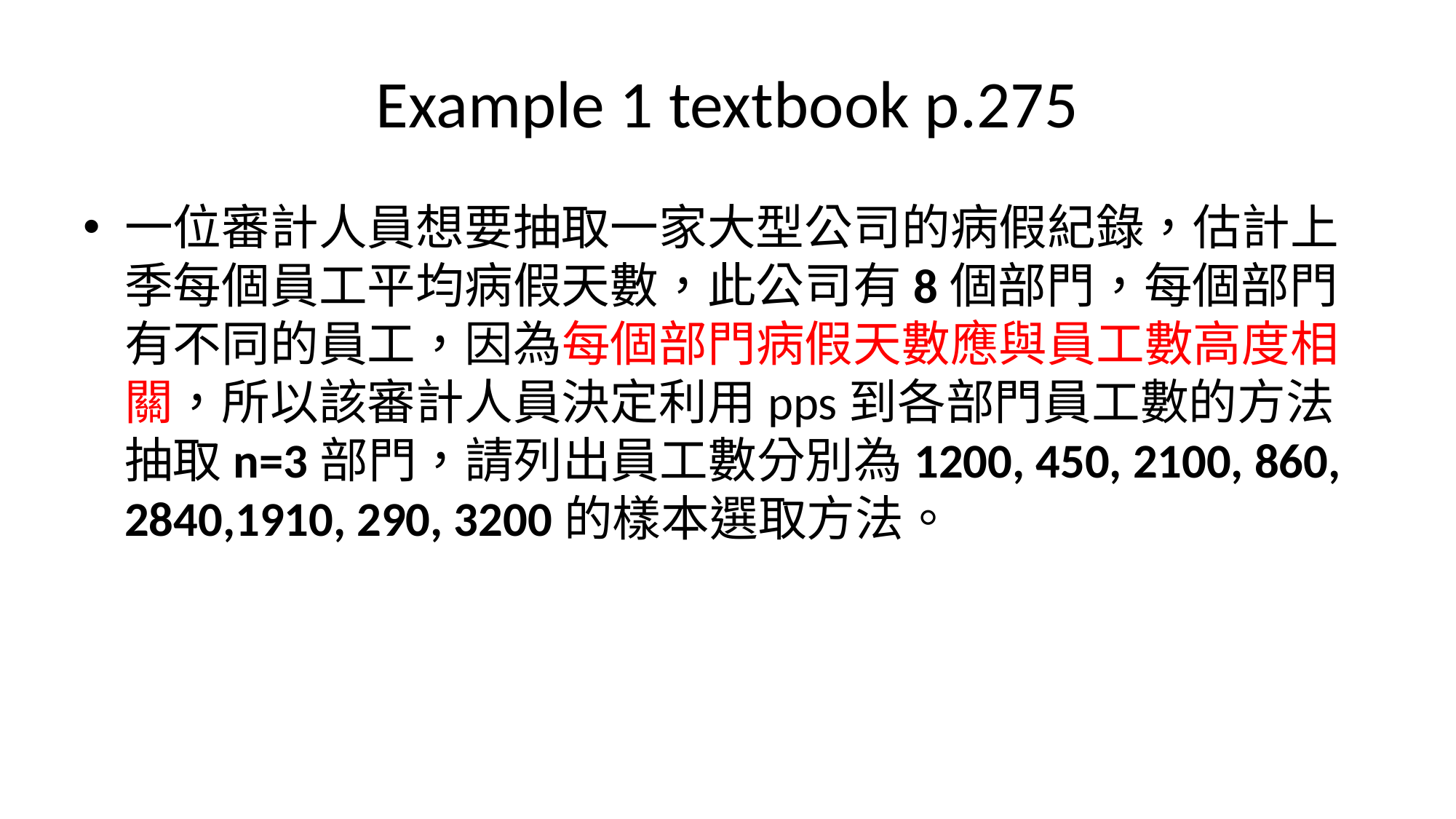

# Example 1 textbook p.275
一位審計人員想要抽取一家大型公司的病假紀錄，估計上季每個員工平均病假天數，此公司有8個部門，每個部門有不同的員工，因為每個部門病假天數應與員工數高度相關，所以該審計人員決定利用pps到各部門員工數的方法抽取n=3部門，請列出員工數分別為1200, 450, 2100, 860, 2840,1910, 290, 3200的樣本選取方法。